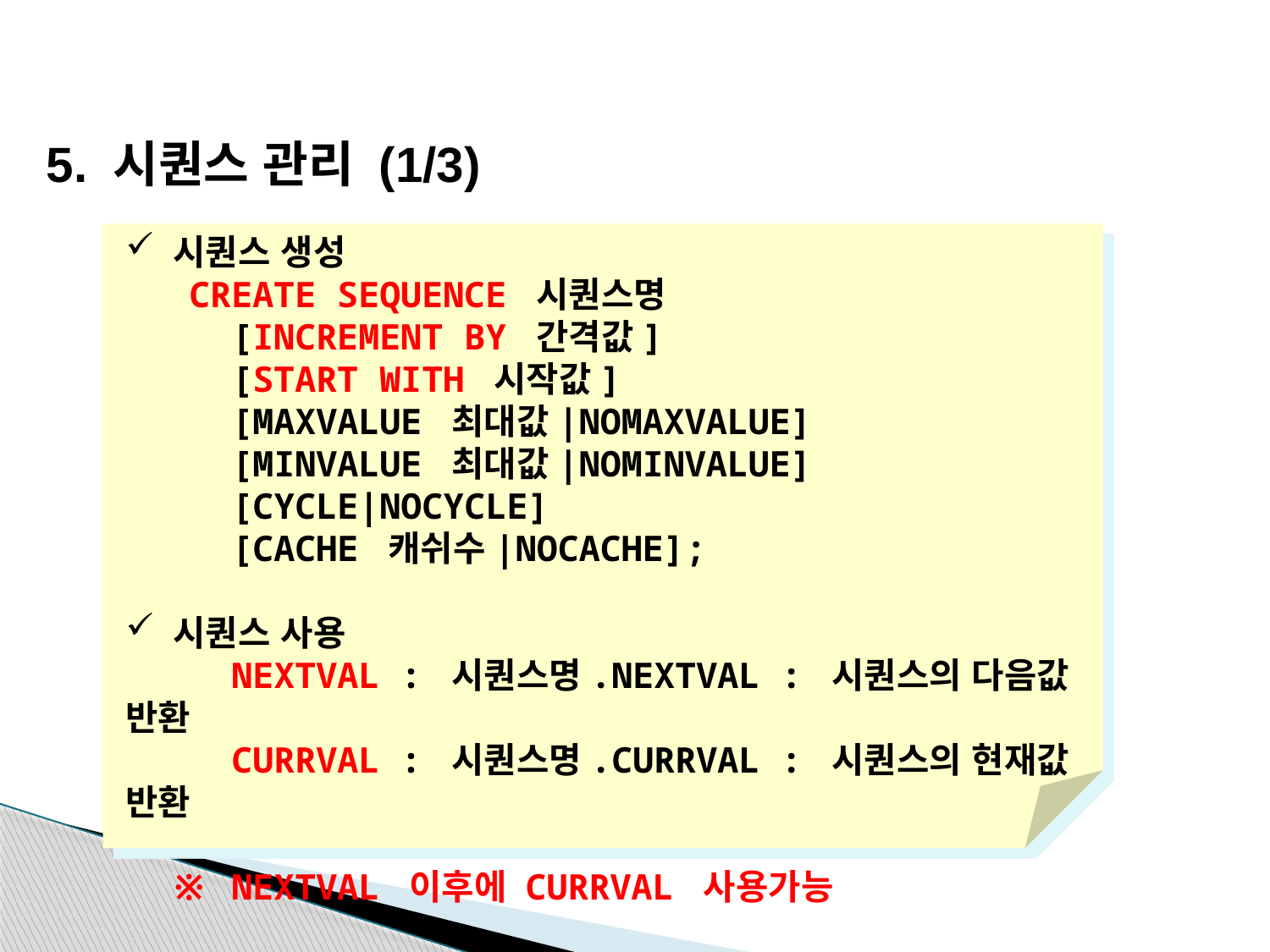

5. 시퀀스 관리 (1/3)
시퀀스 생성
   CREATE SEQUENCE 시퀀스명
     [INCREMENT BY 간격값]
     [START WITH 시작값]
     [MAXVALUE 최대값|NOMAXVALUE]
     [MINVALUE 최대값|NOMINVALUE]
     [CYCLE|NOCYCLE]
     [CACHE 캐쉬수|NOCACHE];

시퀀스 사용
     NEXTVAL : 시퀀스명.NEXTVAL : 시퀀스의 다음값 반환
     CURRVAL : 시퀀스명.CURRVAL : 시퀀스의 현재값 반환

  ※ NEXTVAL 이후에 CURRVAL 사용가능